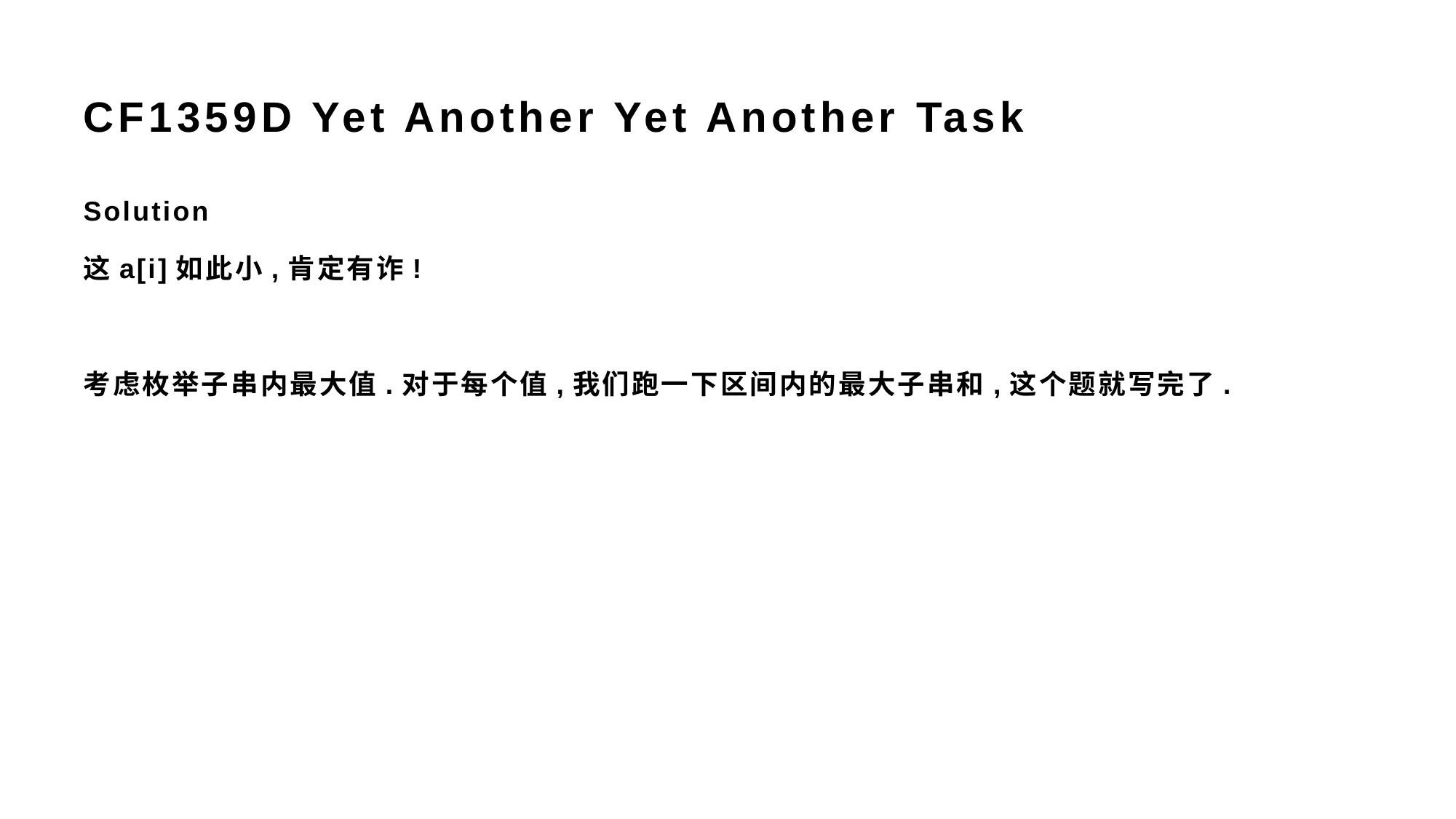

# CF1359D Yet Another Yet Another Task
Solution
这a[i]如此小,肯定有诈!

考虑枚举子串内最大值.对于每个值,我们跑一下区间内的最大子串和,这个题就写完了.